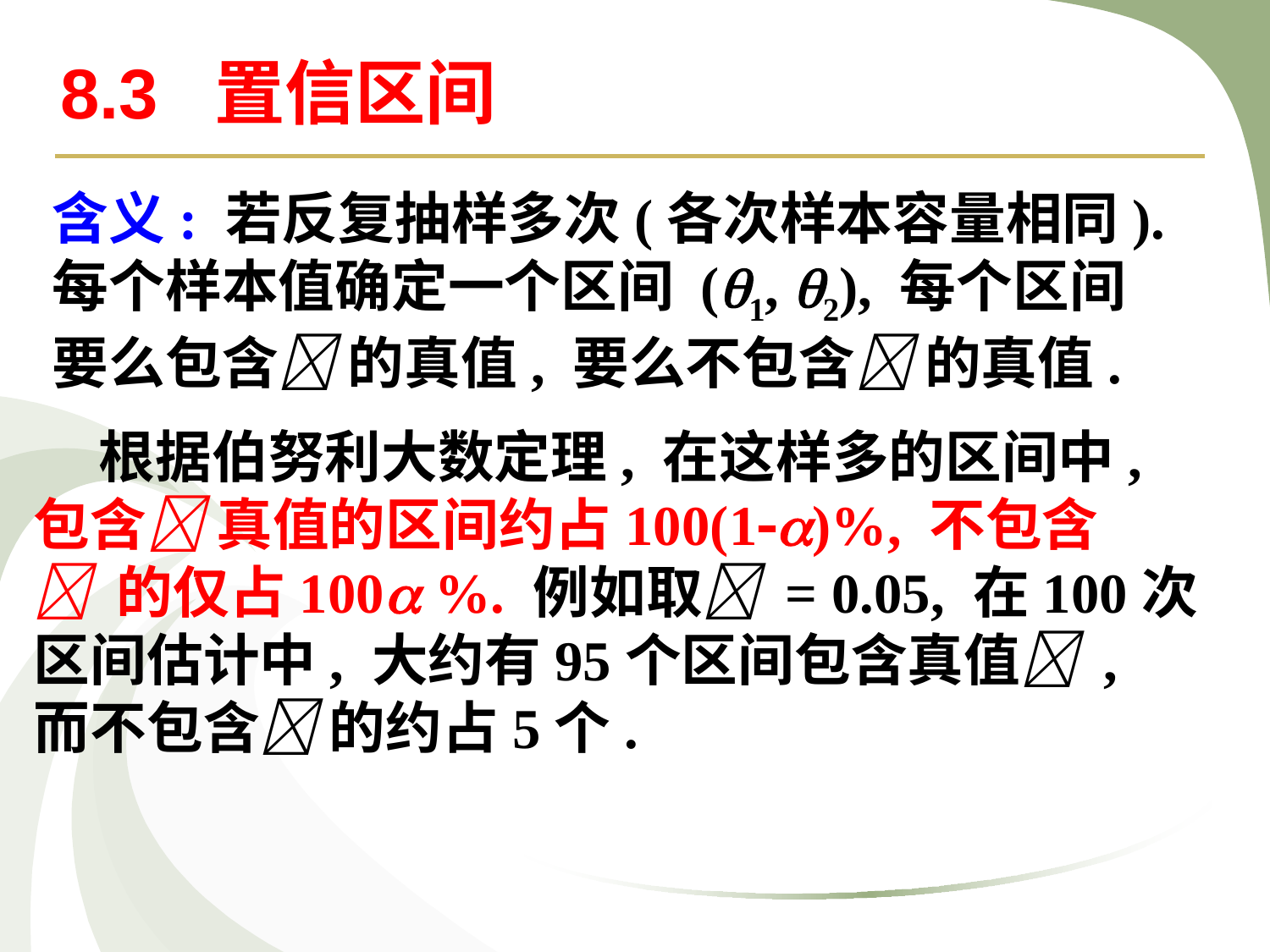

8.3  置信区间
含义: 若反复抽样多次(各次样本容量相同).
每个样本值确定一个区间 (θ1, θ2), 每个区间
要么包含θ 的真值, 要么不包含θ 的真值.
    根据伯努利大数定理, 在这样多的区间中,
包含θ 真值的区间约占100(1−α)%, 不包含
θ 的仅占100α %. 例如取α = 0.05, 在100次
区间估计中, 大约有95个区间包含真值θ ,
而不包含θ 的约占5个.